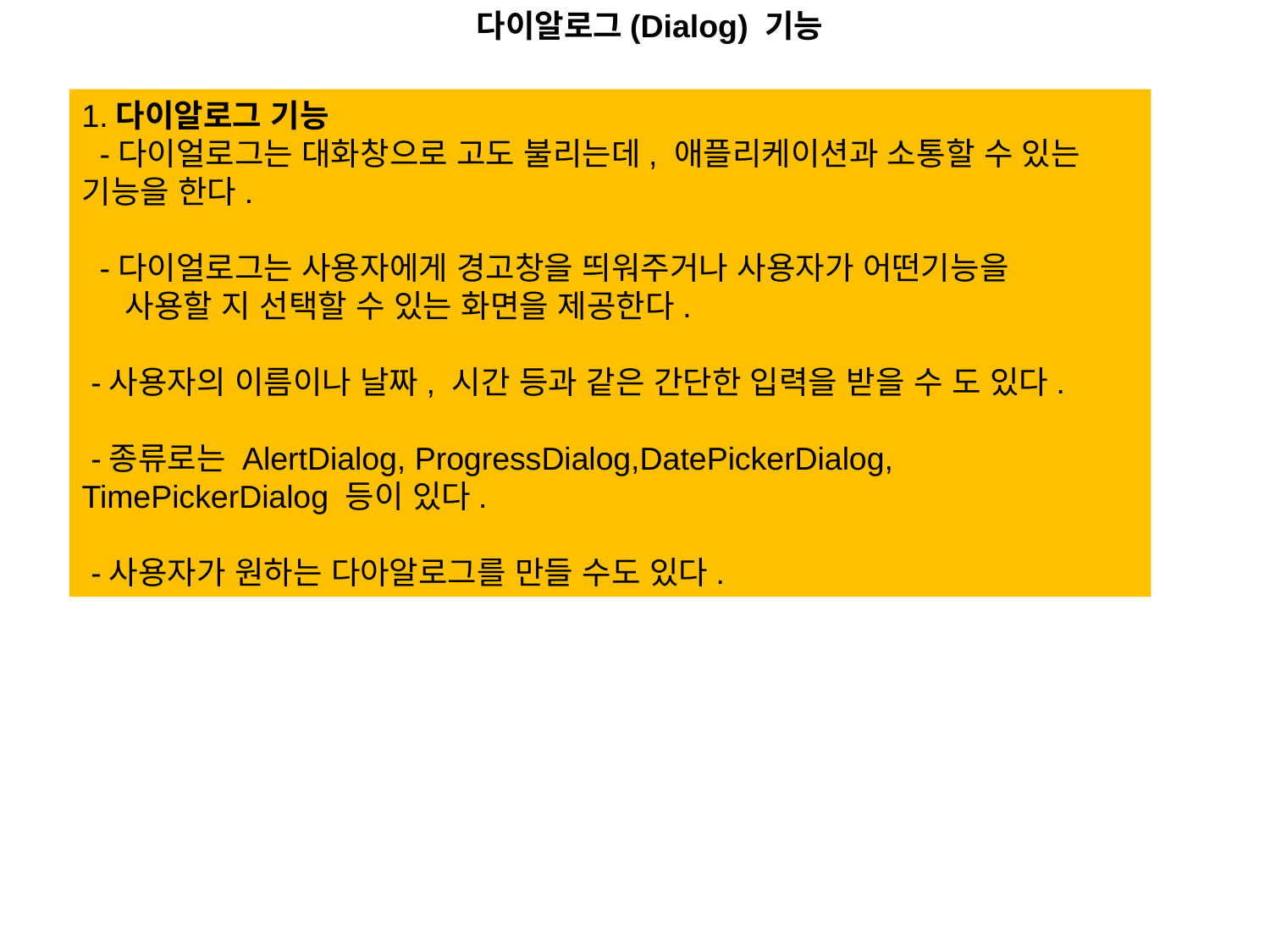

다이알로그(Dialog) 기능
1.다이알로그 기능
  -다이얼로그는 대화창으로 고도 불리는데, 애플리케이션과 소통할 수 있는 기능을 한다.

  -다이얼로그는 사용자에게 경고창을 띄워주거나 사용자가 어떤기능을
    사용할 지 선택할 수 있는 화면을 제공한다.

 -사용자의 이름이나 날짜, 시간 등과 같은 간단한 입력을 받을 수 도 있다.

 -종류로는 AlertDialog, ProgressDialog,DatePickerDialog, TimePickerDialog 등이 있다.

 -사용자가 원하는 다아알로그를 만들 수도 있다.